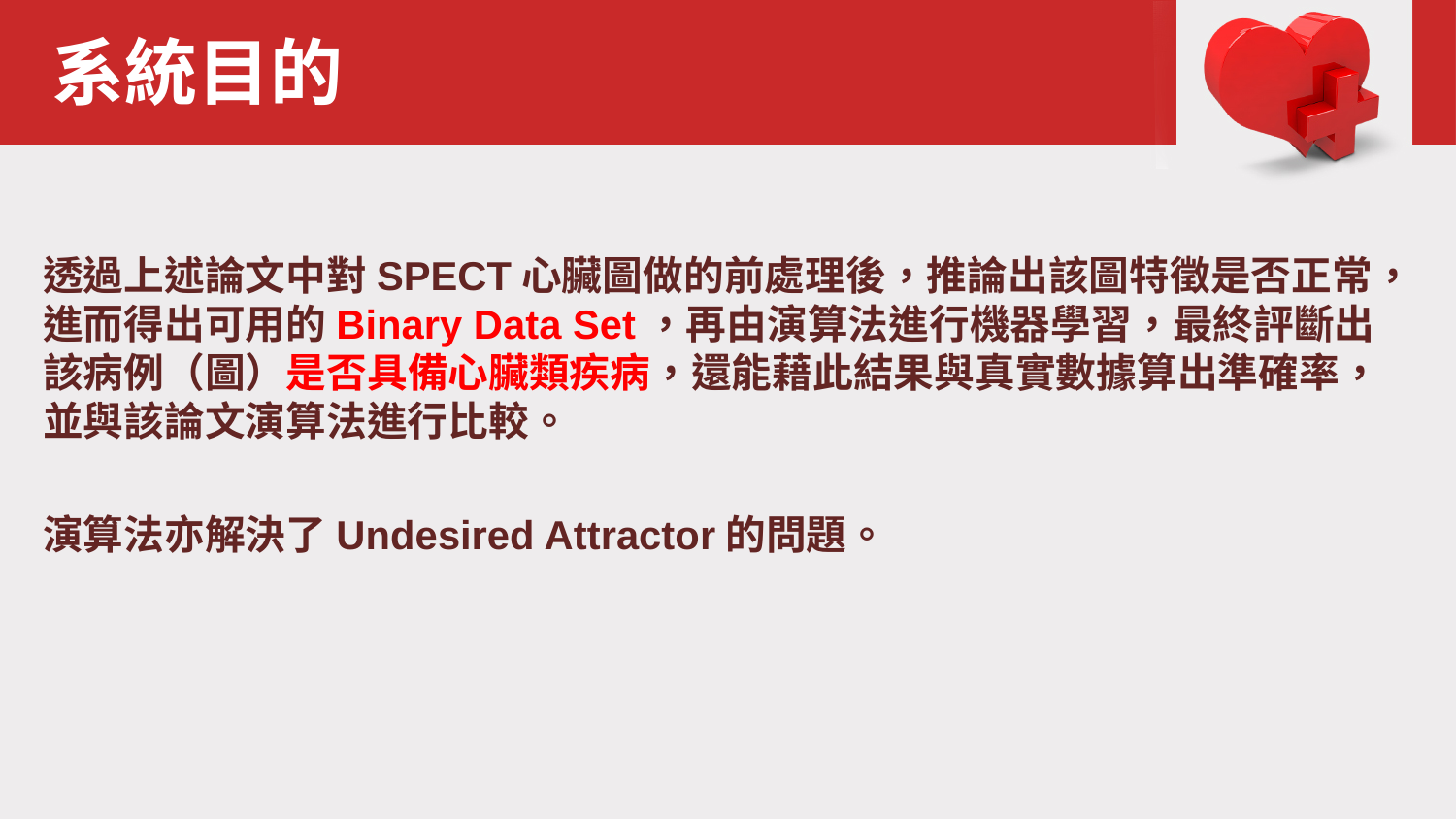

# 系統目的
透過上述論文中對SPECT心臟圖做的前處理後，推論出該圖特徵是否正常，進而得出可用的Binary Data Set，再由演算法進行機器學習，最終評斷出該病例（圖）是否具備心臟類疾病，還能藉此結果與真實數據算出準確率，並與該論文演算法進行比較。

演算法亦解決了Undesired Attractor的問題。